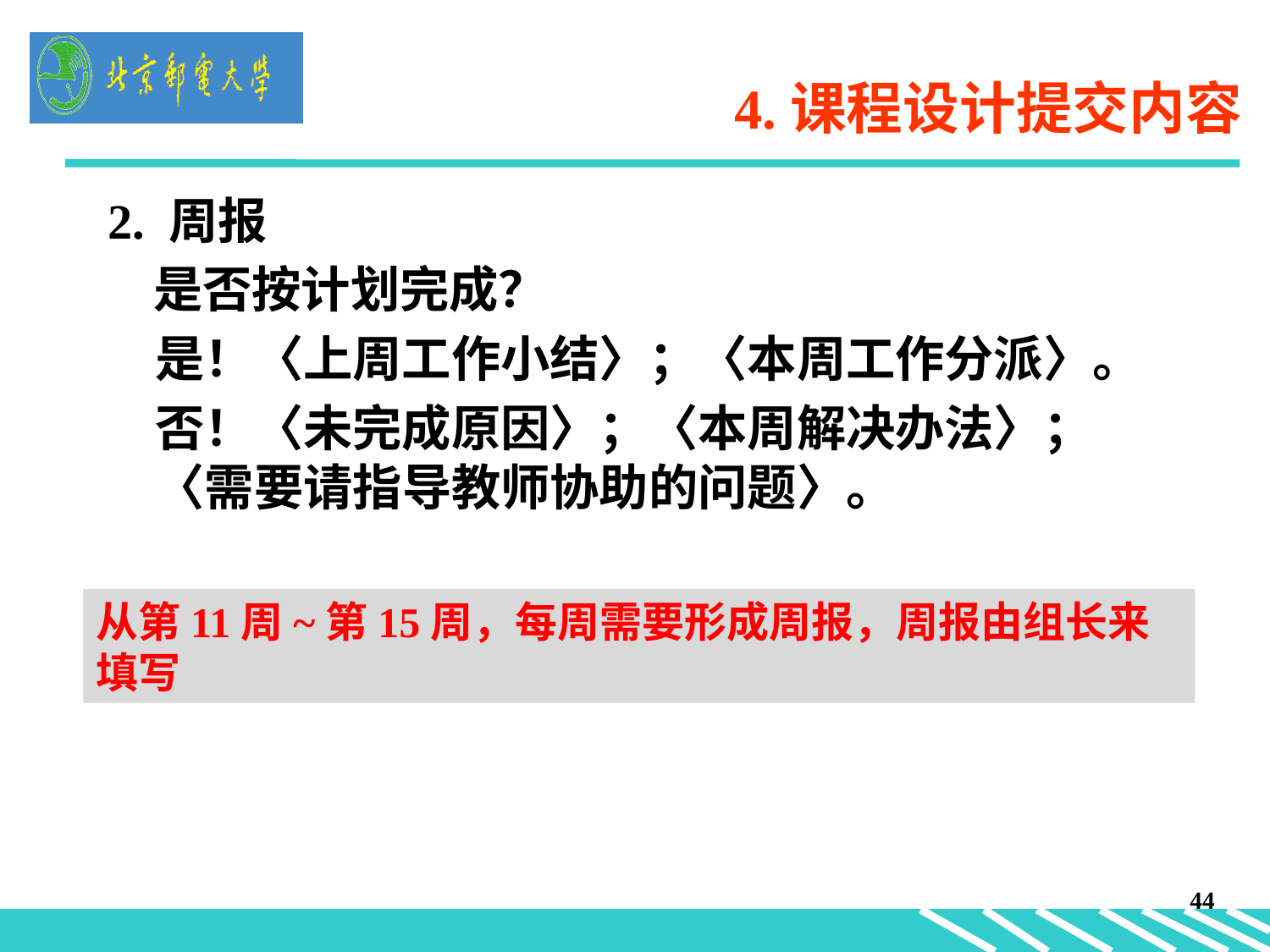

# 4.课程设计提交内容
2. 周报
   是否按计划完成？
	是！〈上周工作小结〉；〈本周工作分派〉。
	否！〈未完成原因〉；〈本周解决办法〉；〈需要请指导教师协助的问题〉。

从第11周~第15周，每周需要形成周报，周报由组长来填写
44